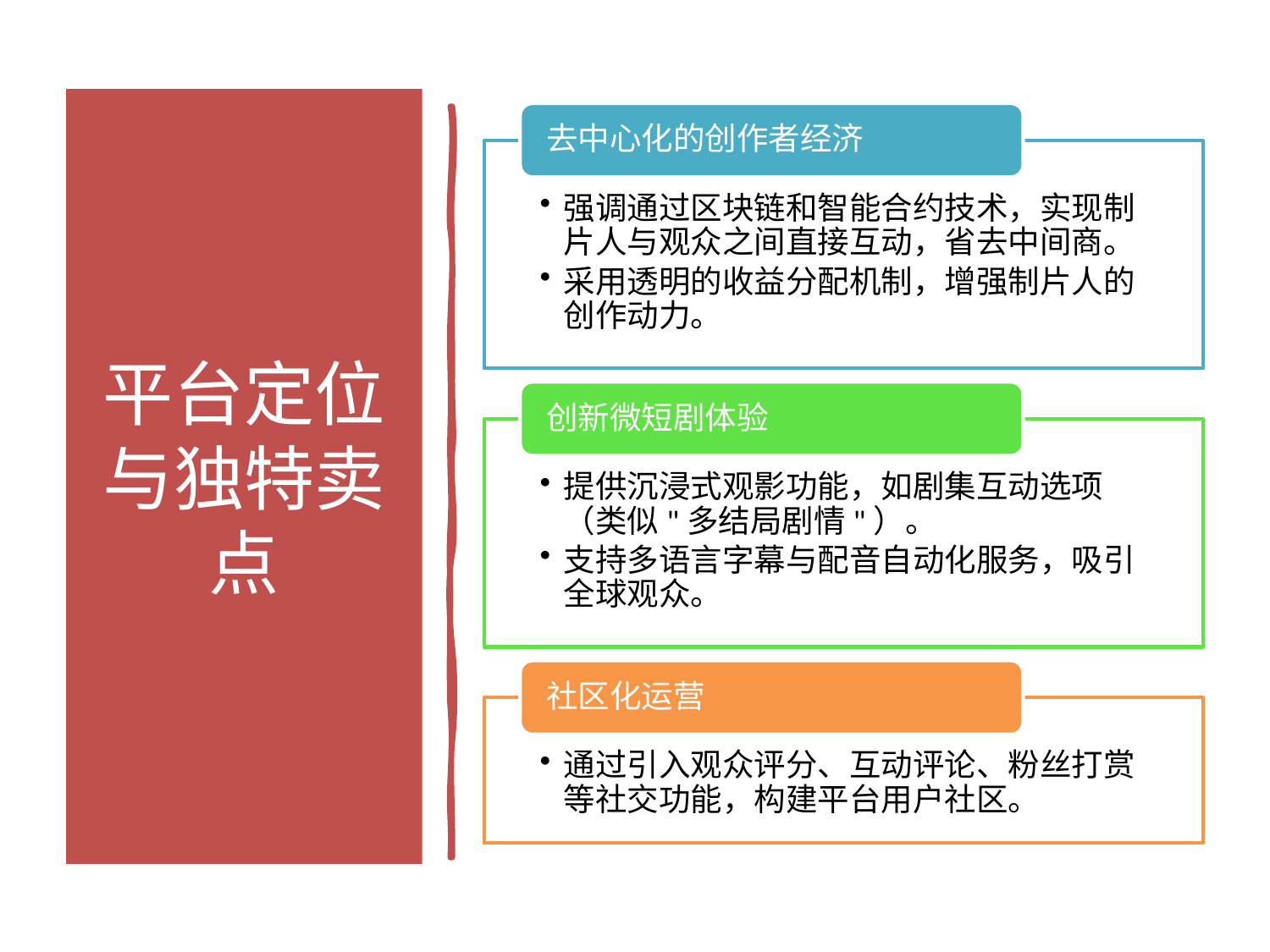

强调通过区块链和智能合约技术，实现制片人与观众之间直接互动，省去中间商。
采用透明的收益分配机制，增强制片人的创作动力。
去中心化的创作者经济
提供沉浸式观影功能，如剧集互动选项（类似"多结局剧情"）。
支持多语言字幕与配音自动化服务，吸引全球观众。
创新微短剧体验
通过引入观众评分、互动评论、粉丝打赏等社交功能，构建平台用户社区。
社区化运营
# 平台定位与独特卖点